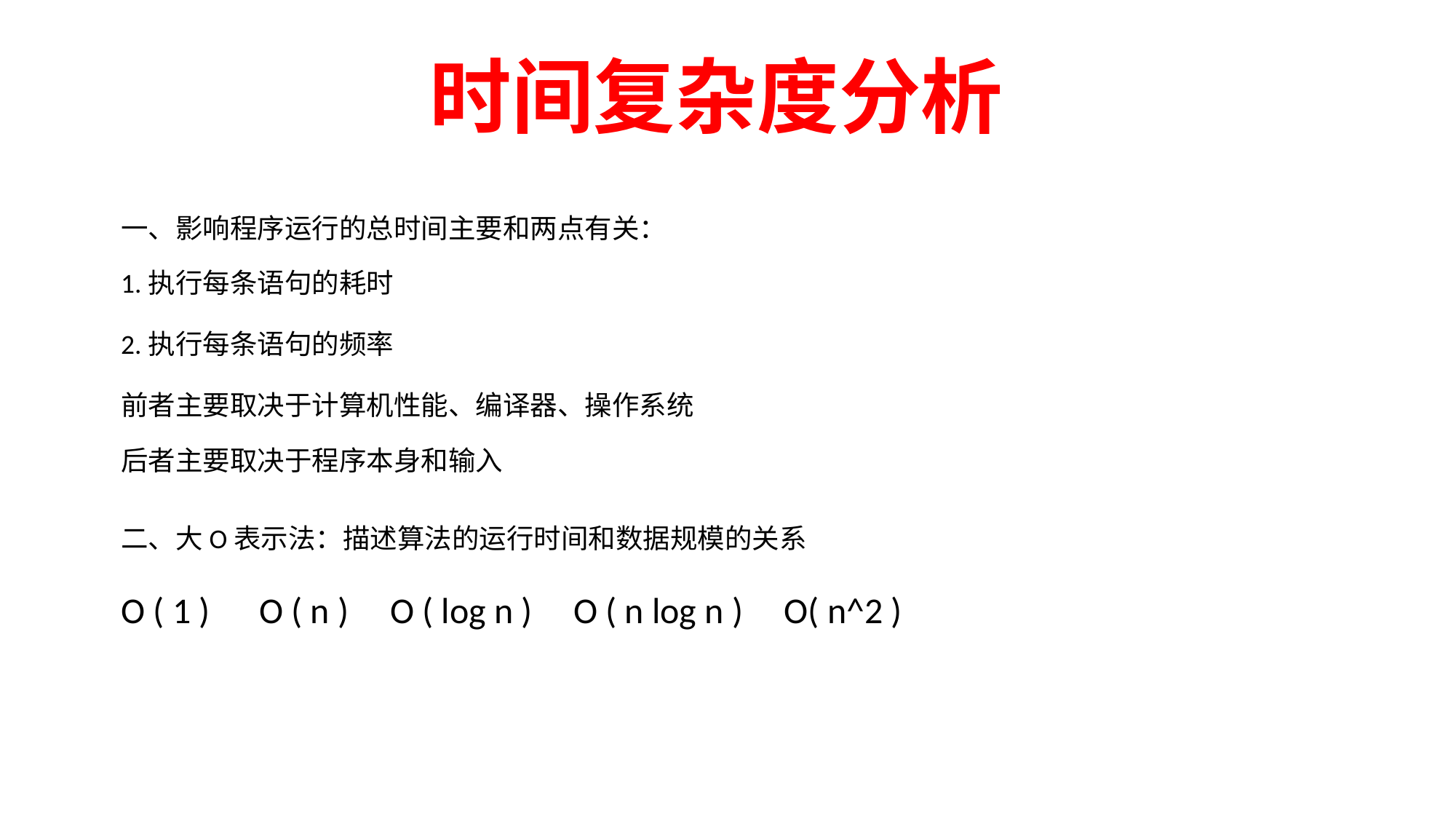

时间复杂度分析
一、影响程序运行的总时间主要和两点有关：
1.执行每条语句的耗时
2.执行每条语句的频率
前者主要取决于计算机性能、编译器、操作系统
后者主要取决于程序本身和输入
二、大O表示法：描述算法的运行时间和数据规模的关系
O ( 1 )      O ( n )     O ( log n )     O ( n log n )     O( n^2 )